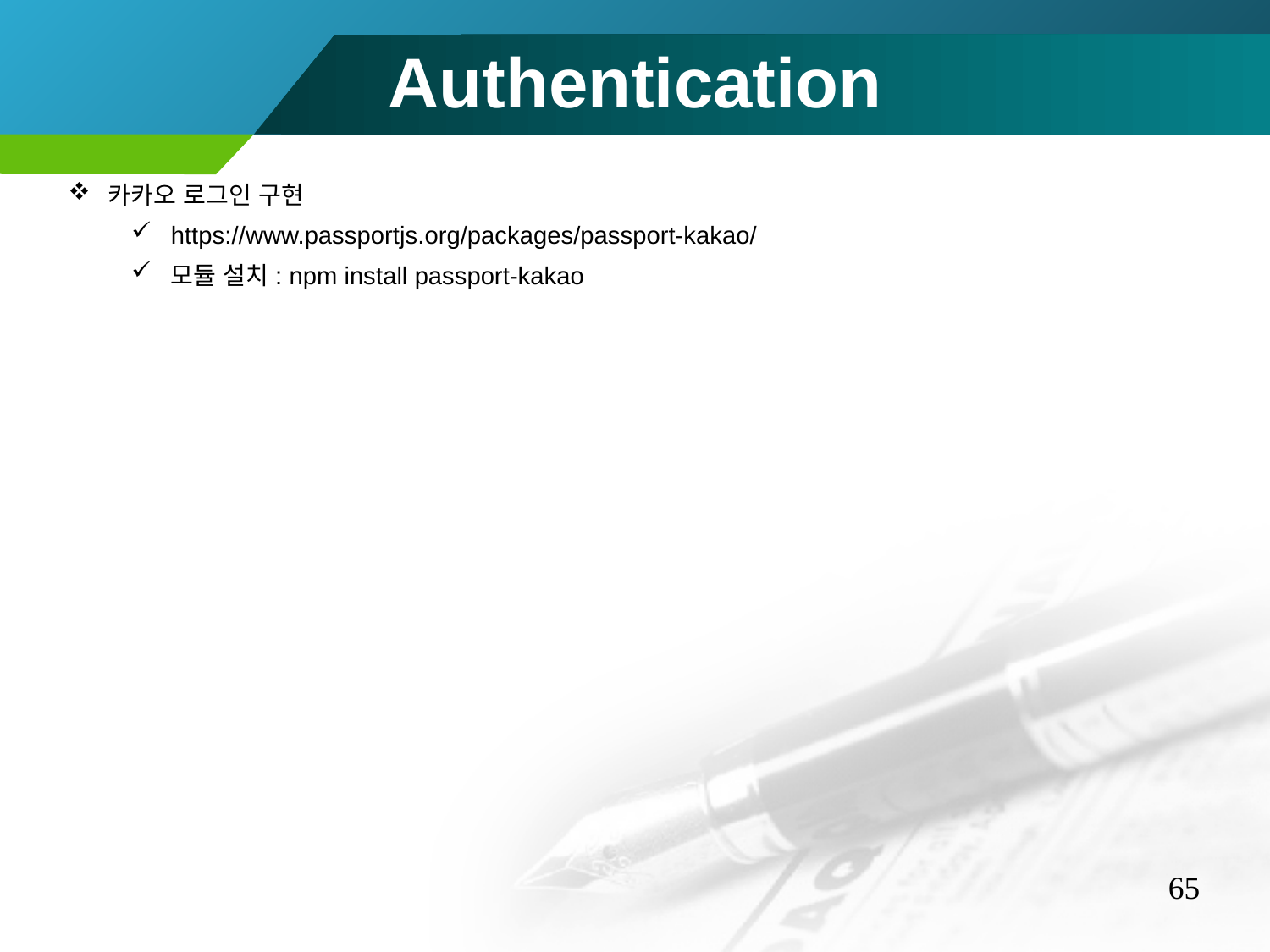

Authentication
카카오 로그인 구현
https://www.passportjs.org/packages/passport-kakao/
모듈 설치: npm install passport-kakao

65